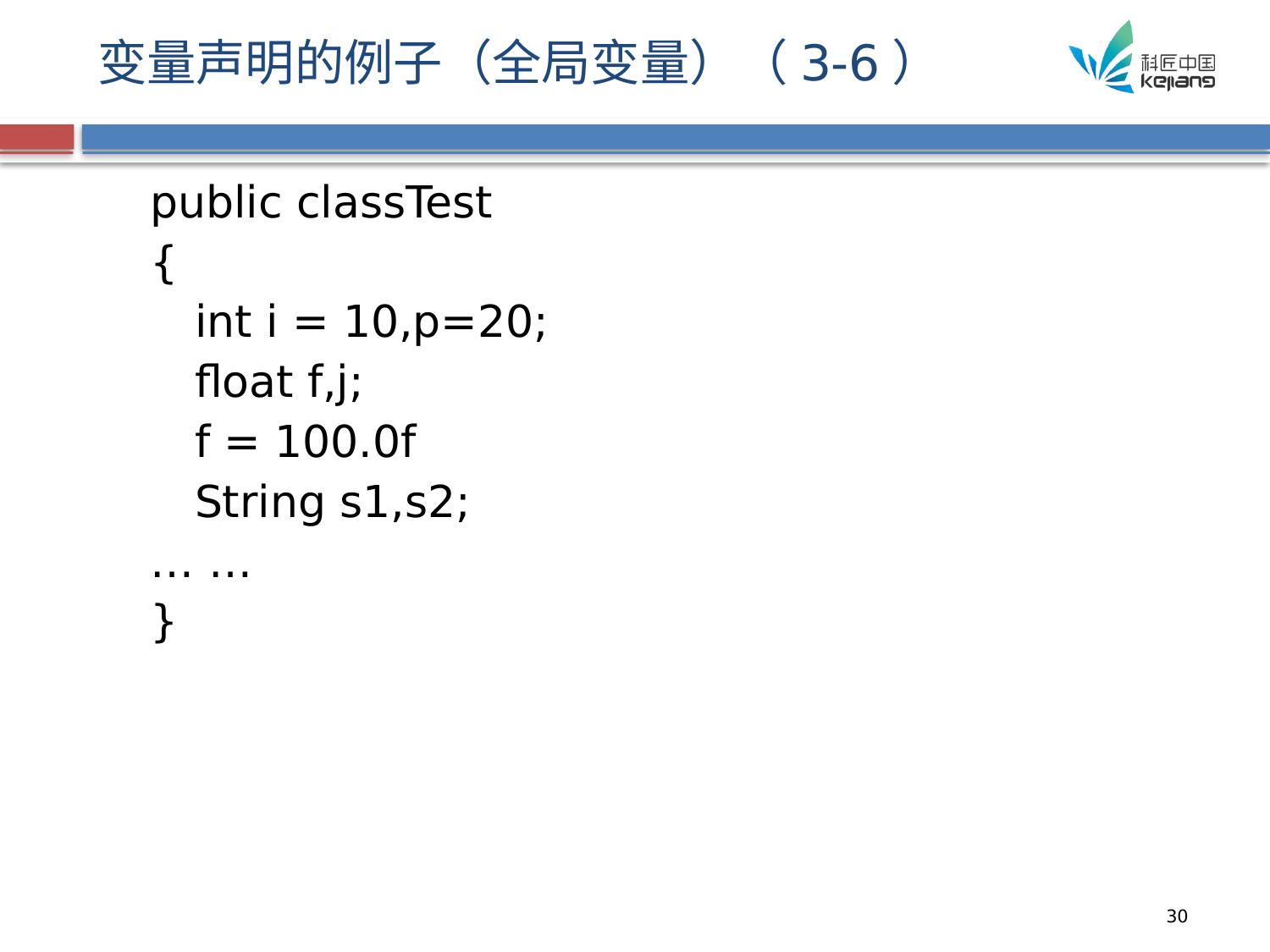

# 变量声明的例子（全局变量）（3-6）
public classTest
{
	int i = 10,p=20;
	float f,j;
	f = 100.0f
	String s1,s2;
… …
}
30